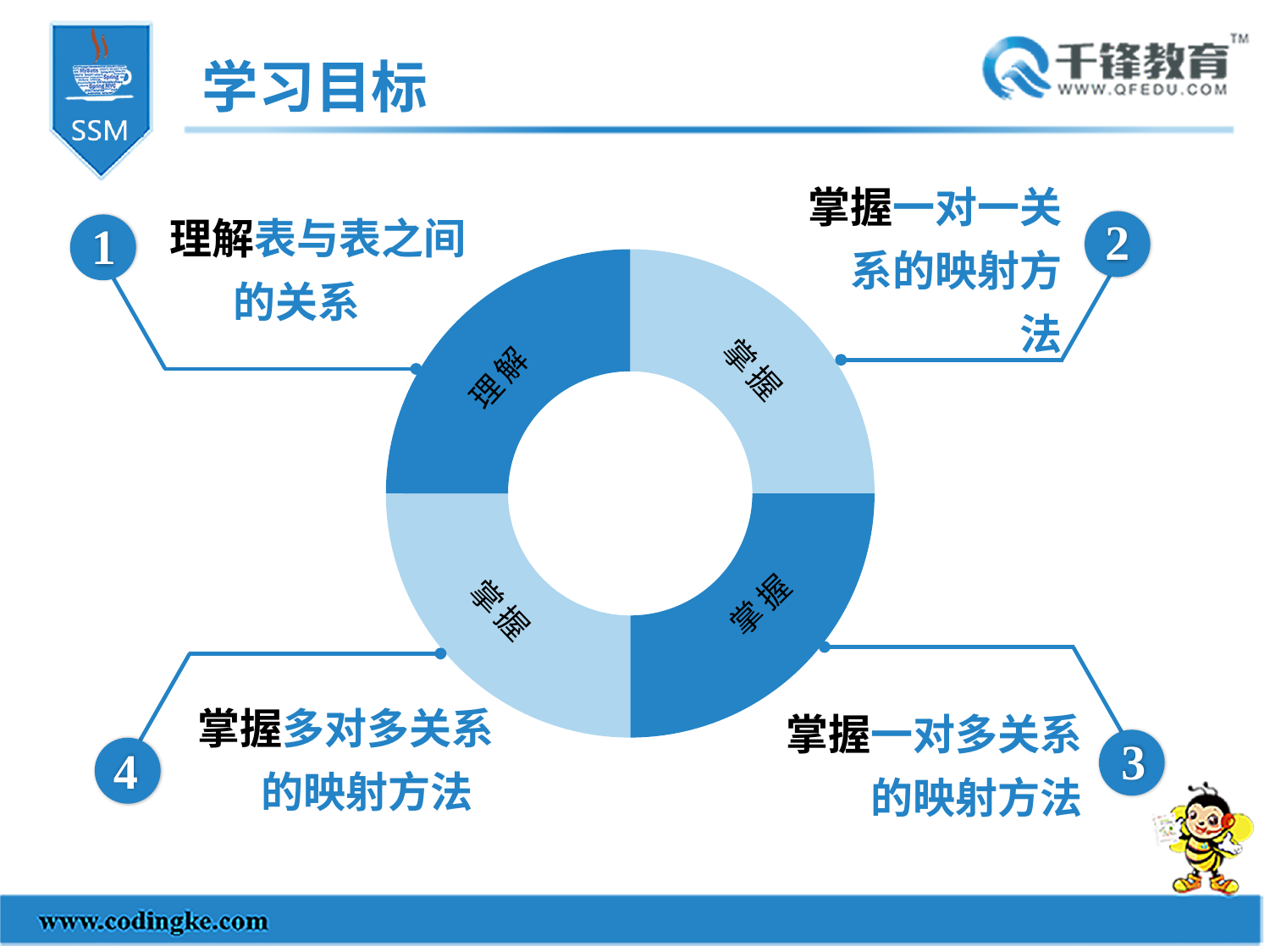

学习目标
掌握一对一关系的映射方法
2

理解表与表之间的关系
1

### Chart

| Category | 销售额 |
|---|---|
| 掌握知识 | 2.5 |
| 理解知识 | 2.5 |
| 熟悉知识 | 2.5 |
| 了解知识 | 2.5 |
理解
掌握
掌握
掌握
掌握一对多关系的映射方法
3

掌握多对多关系的映射方法
4